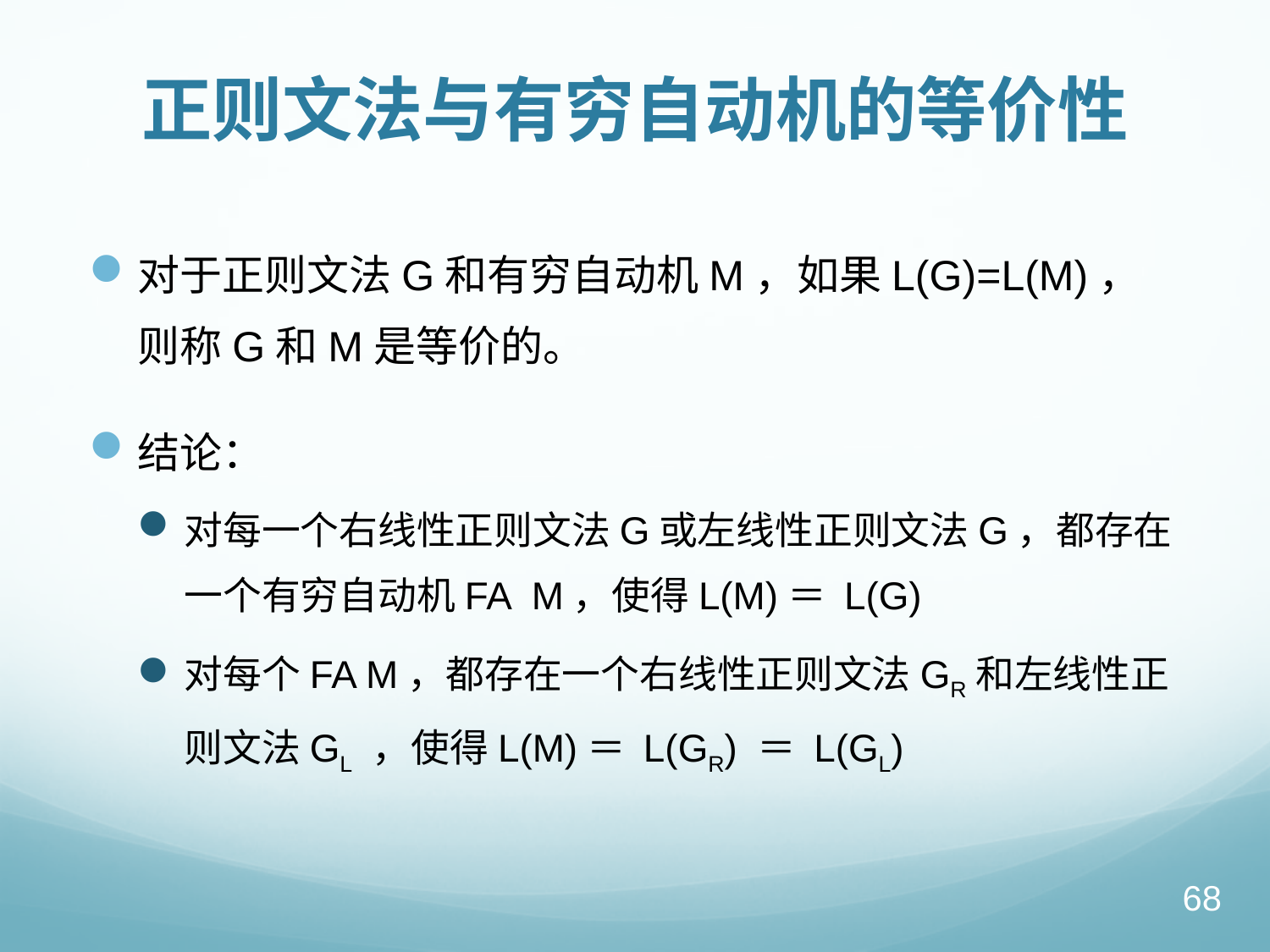

# 正则文法与有穷自动机的等价性
对于正则文法G和有穷自动机M，如果L(G)=L(M)，则称G和M是等价的。
结论：
对每一个右线性正则文法G或左线性正则文法G，都存在一个有穷自动机FA  M，使得L(M)＝ L(G)
对每个FA M，都存在一个右线性正则文法GR和左线性正则文法GL ，使得L(M)＝ L(GR) ＝ L(GL)

68